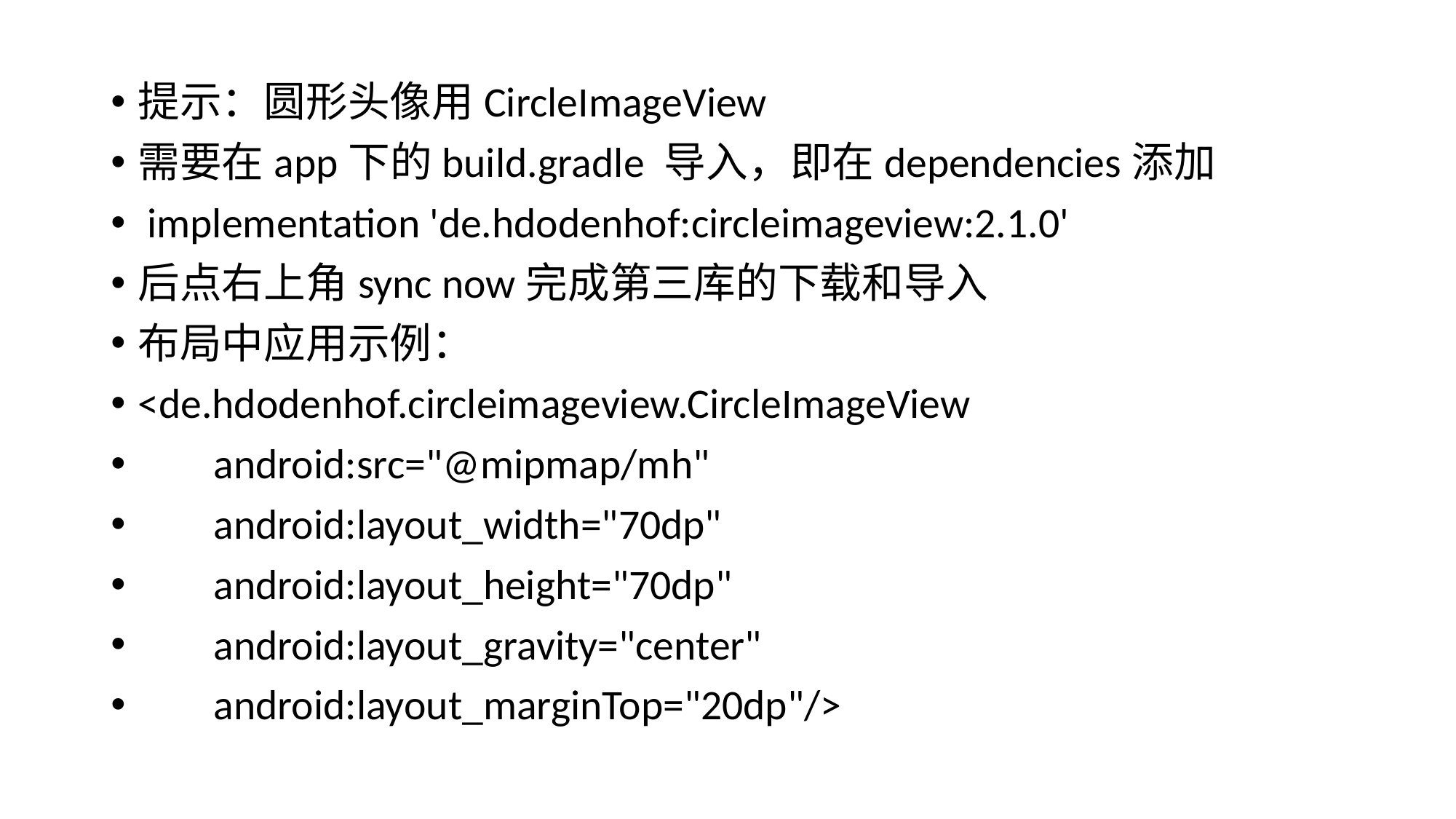

提示：圆形头像用CircleImageView
需要在app下的build.gradle 导入，即在dependencies添加
 implementation 'de.hdodenhof:circleimageview:2.1.0'
后点右上角sync now完成第三库的下载和导入
布局中应用示例：
<de.hdodenhof.circleimageview.CircleImageView
        android:src="@mipmap/mh"
        android:layout_width="70dp"
        android:layout_height="70dp"
        android:layout_gravity="center"
        android:layout_marginTop="20dp"/>